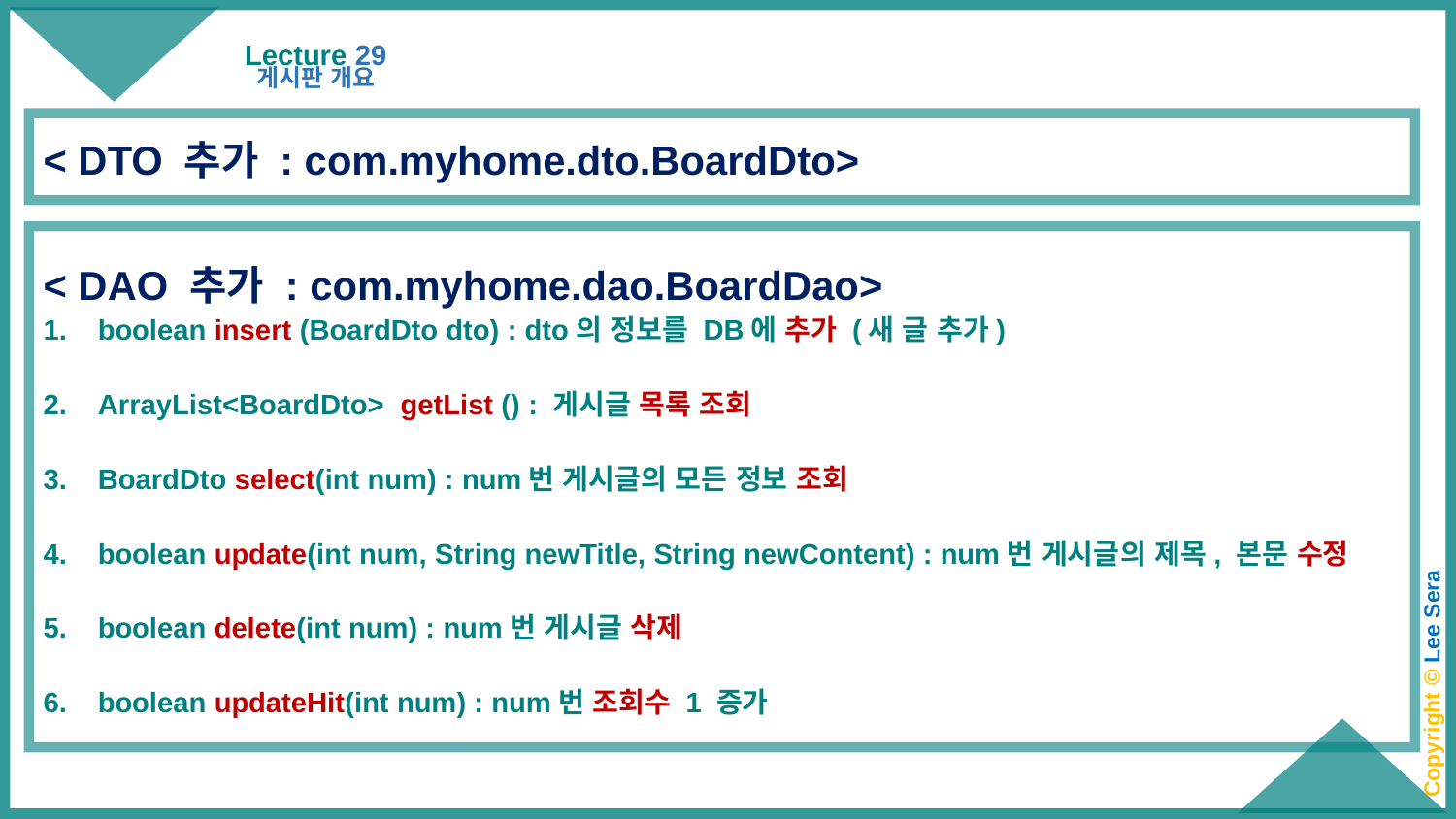

# Lecture 29
게시판 개요
< DTO 추가 : com.myhome.dto.BoardDto>
< DAO 추가 : com.myhome.dao.BoardDao>
boolean insert (BoardDto dto) : dto의 정보를 DB에 추가 (새 글 추가)

ArrayList<BoardDto>  getList () : 게시글 목록 조회

BoardDto select(int num) : num번 게시글의 모든 정보 조회

boolean update(int num, String newTitle, String newContent) : num번 게시글의 제목, 본문 수정

boolean delete(int num) : num번 게시글 삭제

boolean updateHit(int num) : num번 조회수 1 증가
Copyright © Lee Sera